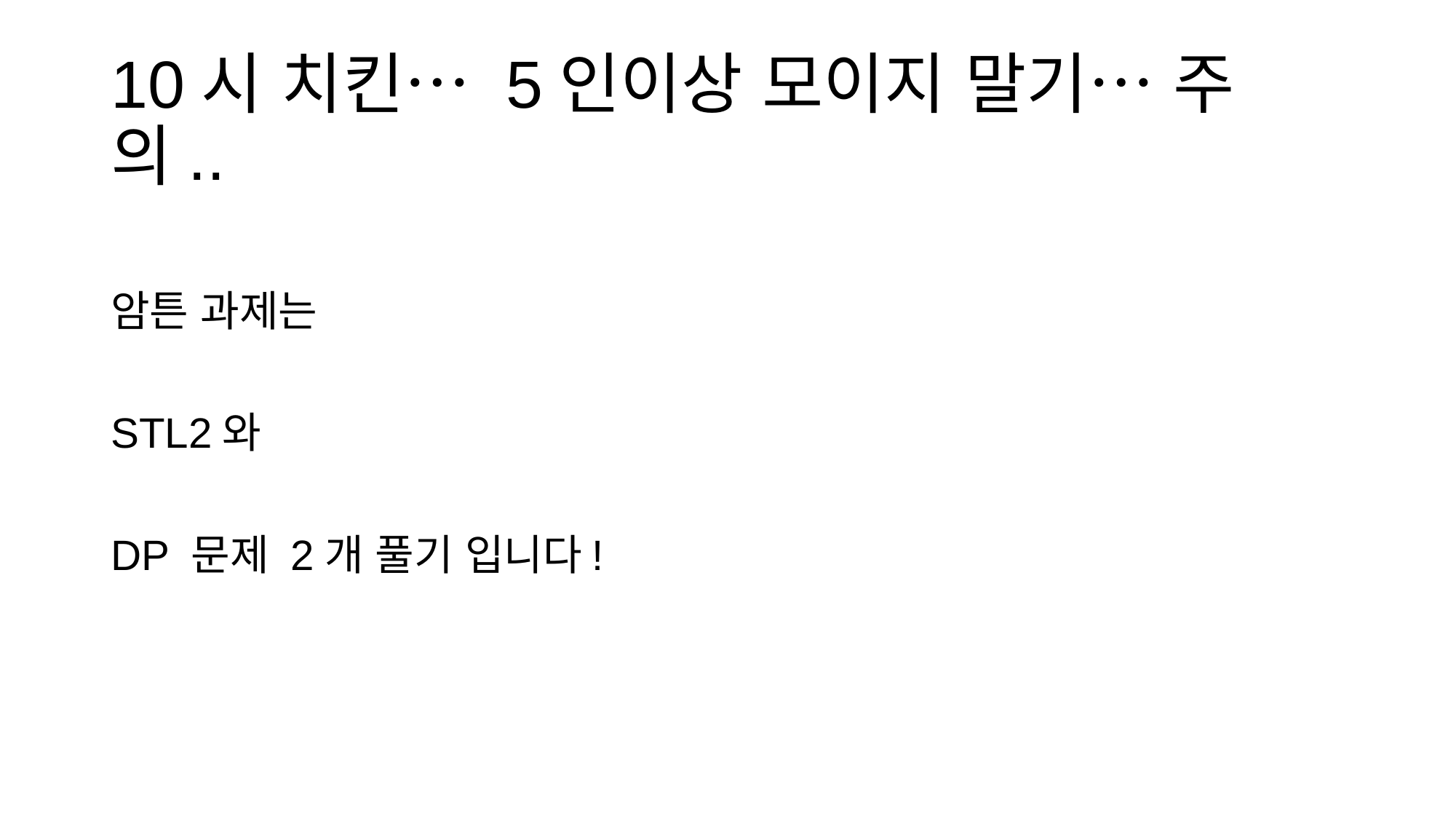

# 10시 치킨… 5인이상 모이지 말기… 주의..

암튼 과제는

STL2와

DP 문제 2개 풀기 입니다!